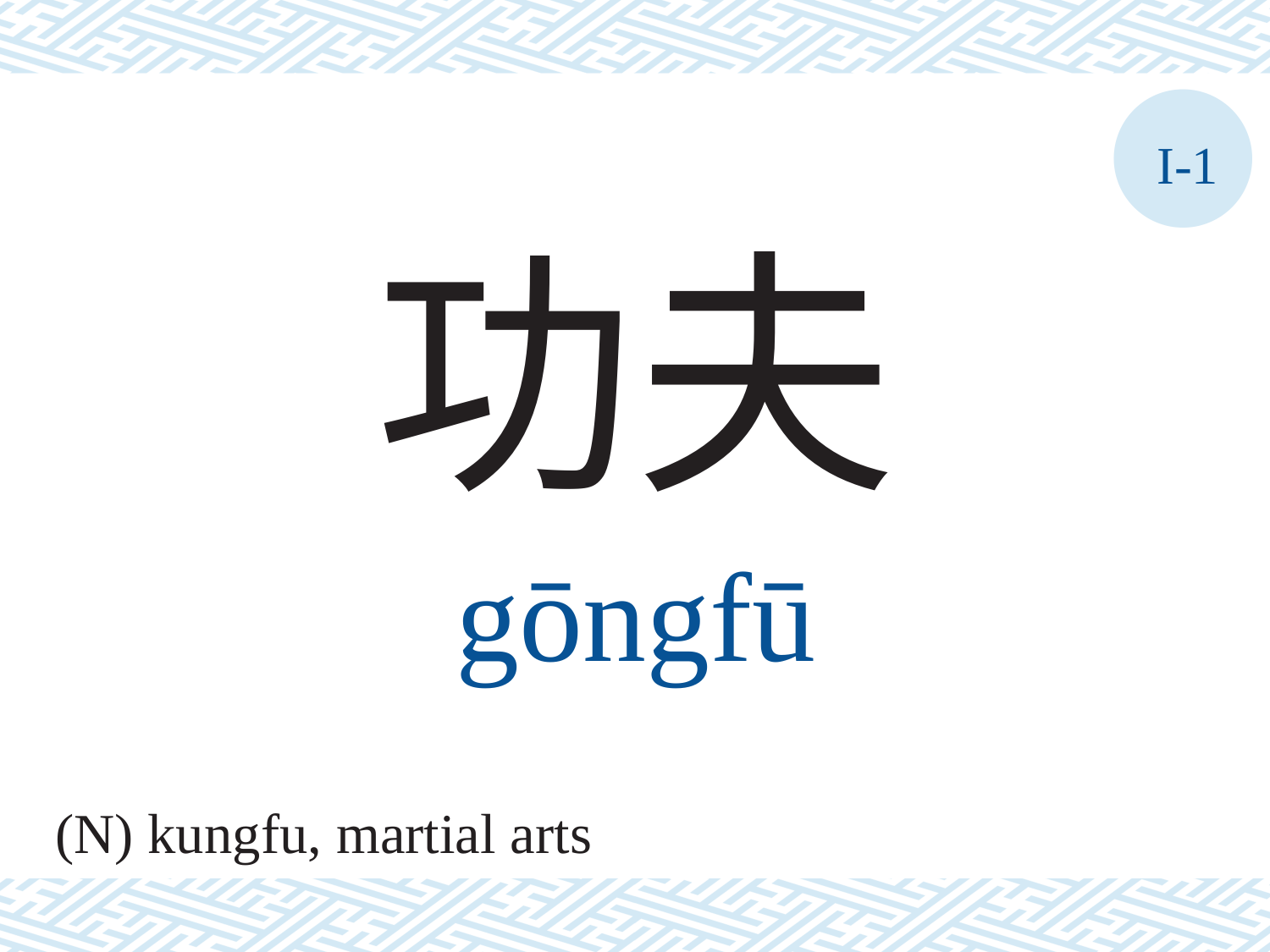

I-1
功夫
gōngfū
(N) kungfu, martial arts